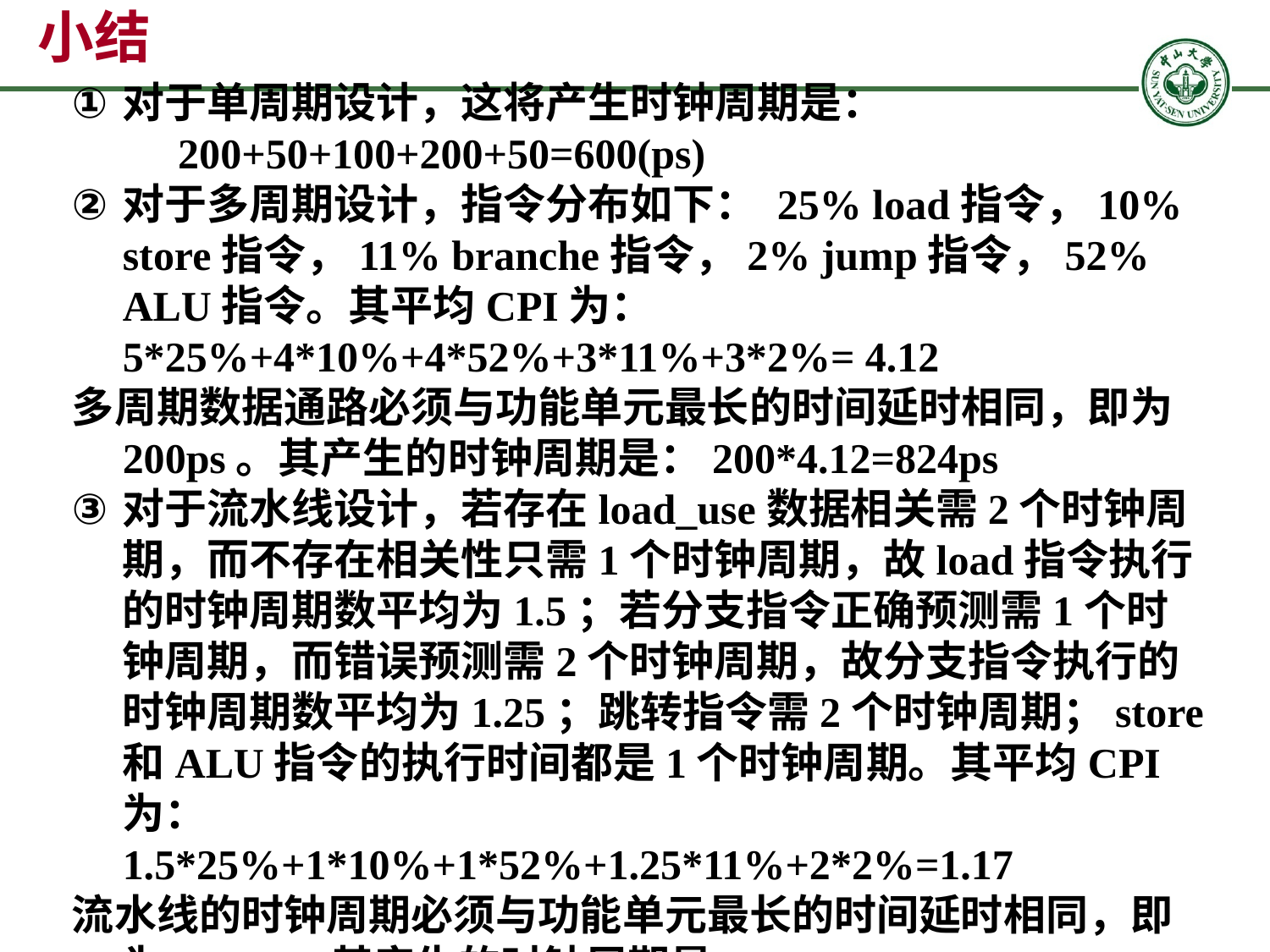

# 小结
对于单周期设计，这将产生时钟周期是：
          200+50+100+200+50=600(ps)
对于多周期设计，指令分布如下： 25% load指令，10% store指令，11% branche指令，2% jump指令，52% ALU指令。其平均CPI为：
	5*25%+4*10%+4*52%+3*11%+3*2%= 4.12
多周期数据通路必须与功能单元最长的时间延时相同，即为200ps。其产生的时钟周期是：200*4.12=824ps
对于流水线设计，若存在load_use数据相关需2个时钟周期，而不存在相关性只需1个时钟周期，故load指令执行的时钟周期数平均为1.5；若分支指令正确预测需1个时钟周期，而错误预测需2个时钟周期，故分支指令执行的时钟周期数平均为1.25；跳转指令需2个时钟周期；store和ALU指令的执行时间都是1个时钟周期。其平均CPI为：
	1.5*25%+1*10%+1*52%+1.25*11%+2*2%=1.17
流水线的时钟周期必须与功能单元最长的时间延时相同，即为200ps。其产生的时钟周期是200*1.17=234ps